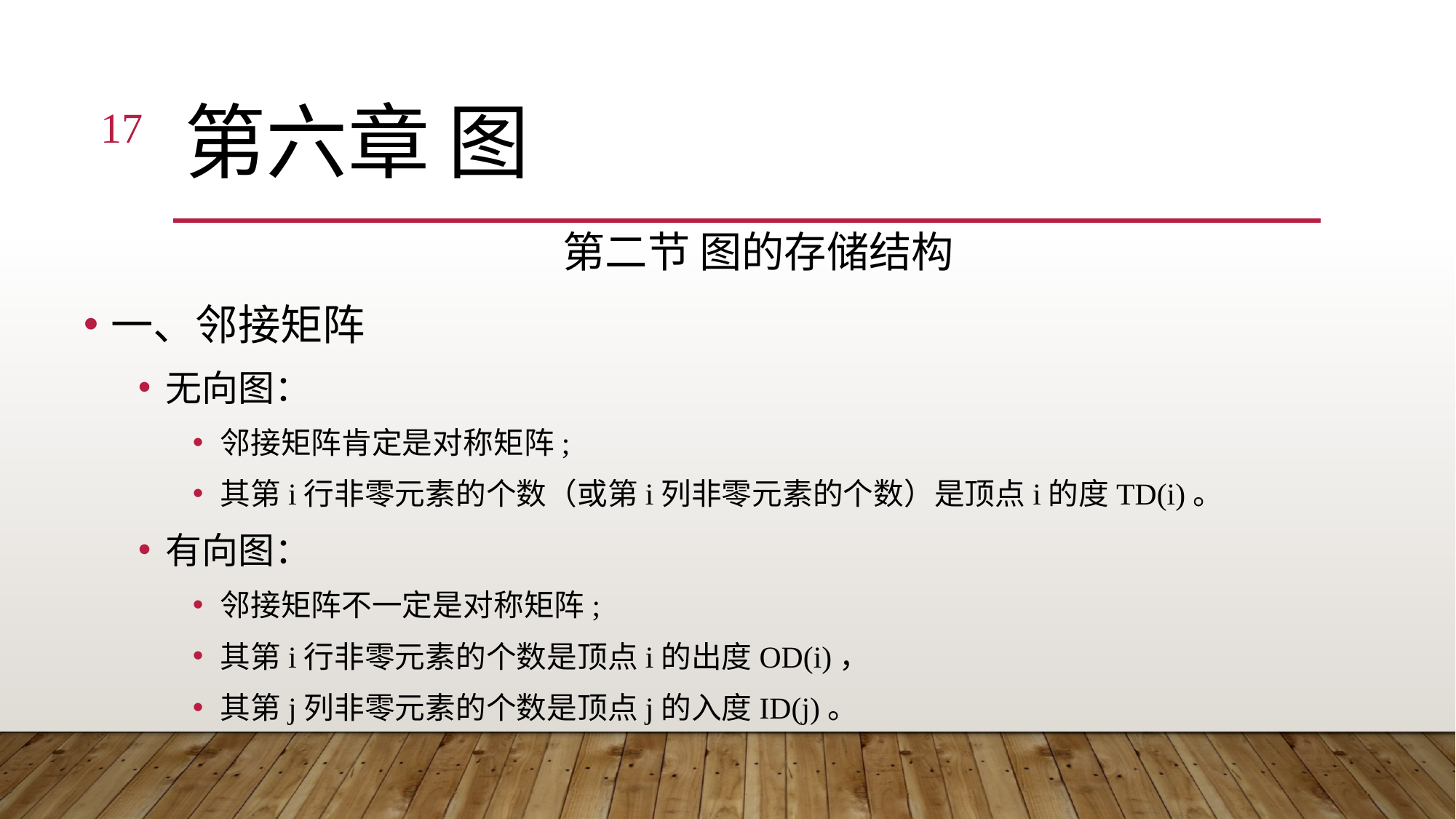

17
# 第六章 图
第二节 图的存储结构
一、邻接矩阵
无向图：
邻接矩阵肯定是对称矩阵;
其第i行非零元素的个数（或第i列非零元素的个数）是顶点i的度TD(i)。
有向图：
邻接矩阵不一定是对称矩阵;
其第i行非零元素的个数是顶点i的出度OD(i)，
其第j列非零元素的个数是顶点j的入度ID(j)。